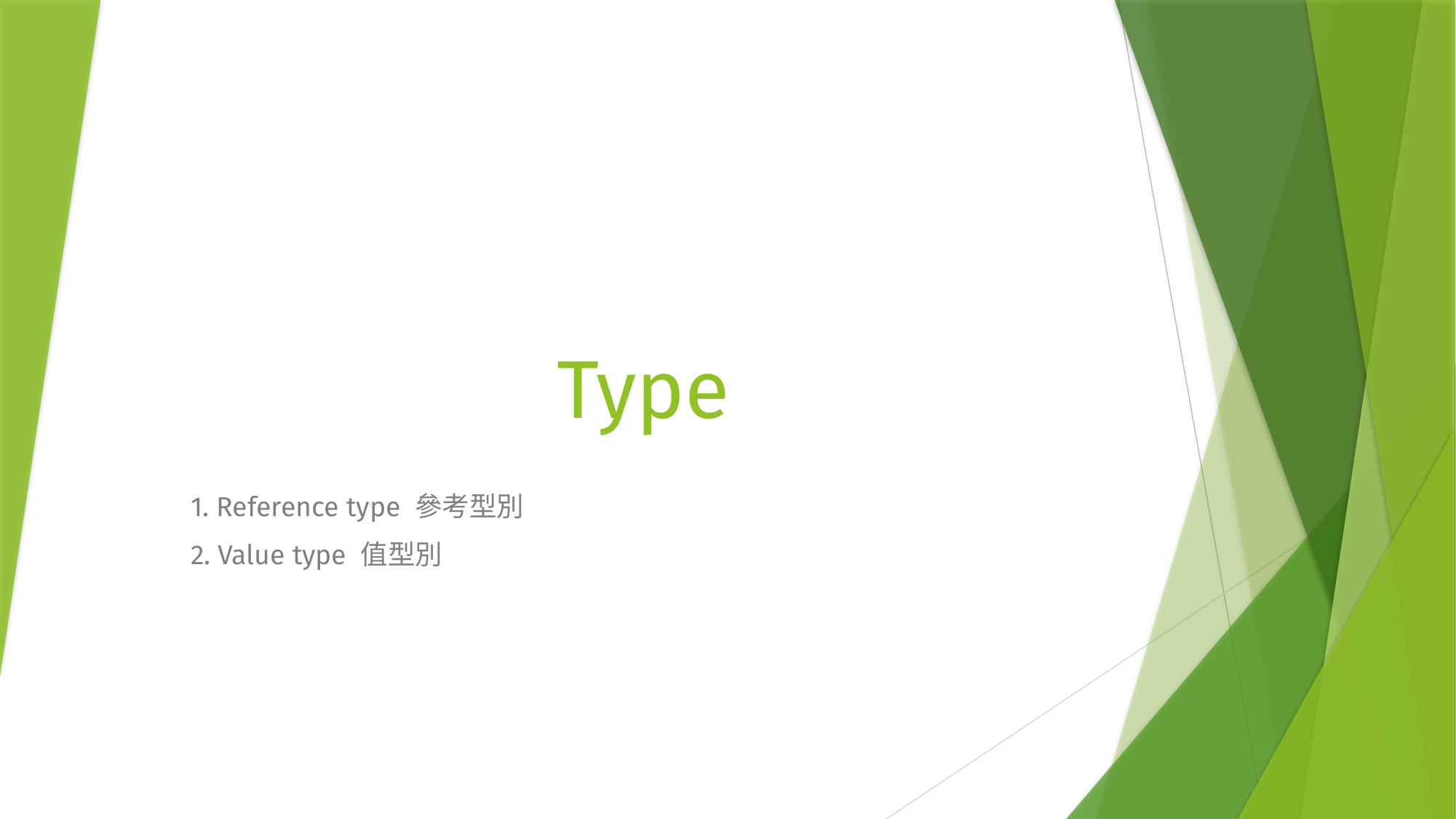

# Type
1. Reference type 參考型別
2. Value type 值型別